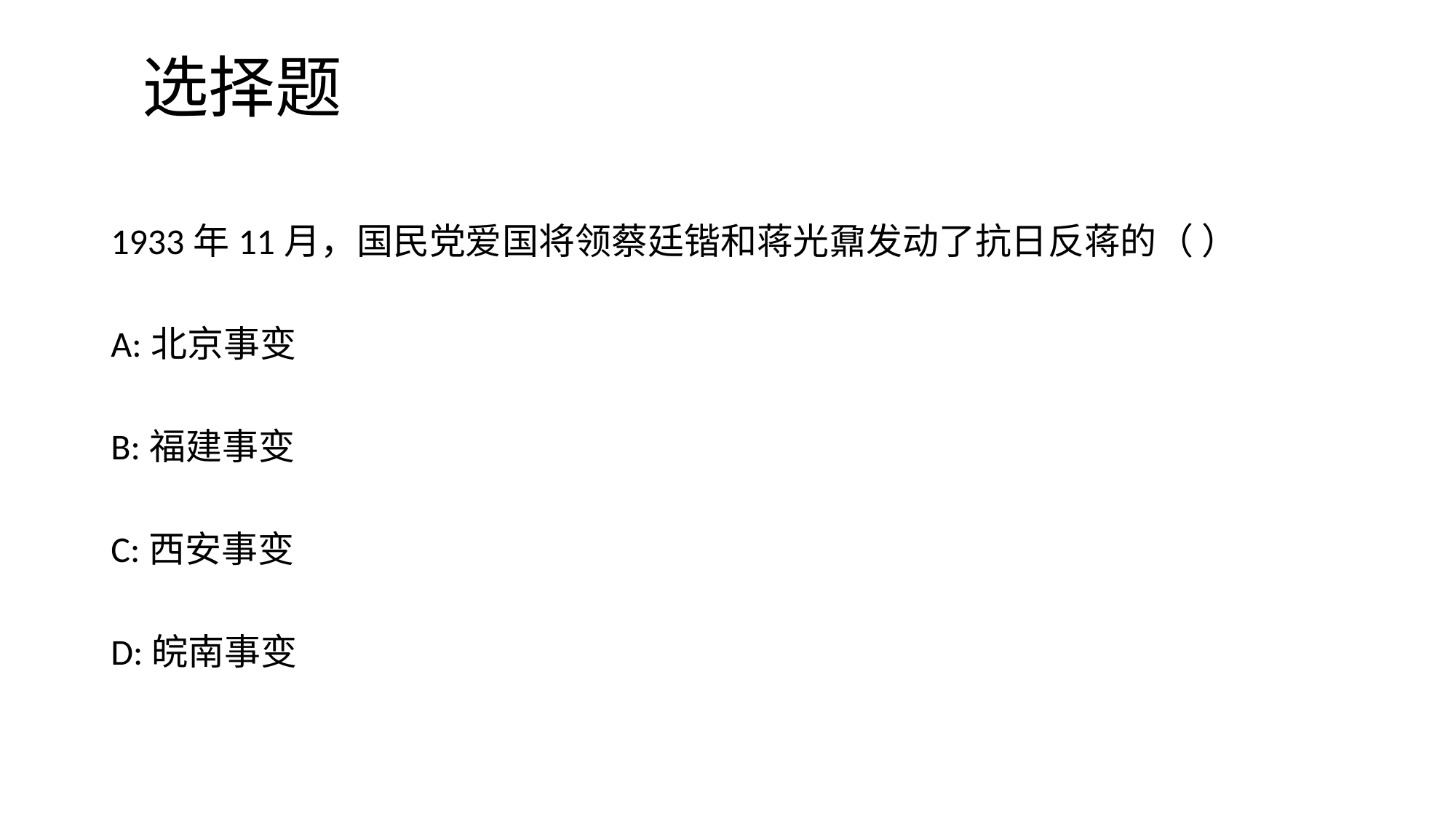

# 选择题
1933年11月，国民党爱国将领蔡廷锴和蒋光鼐发动了抗日反蒋的（ ）
A:北京事变
B:福建事变
C:西安事变
D:皖南事变